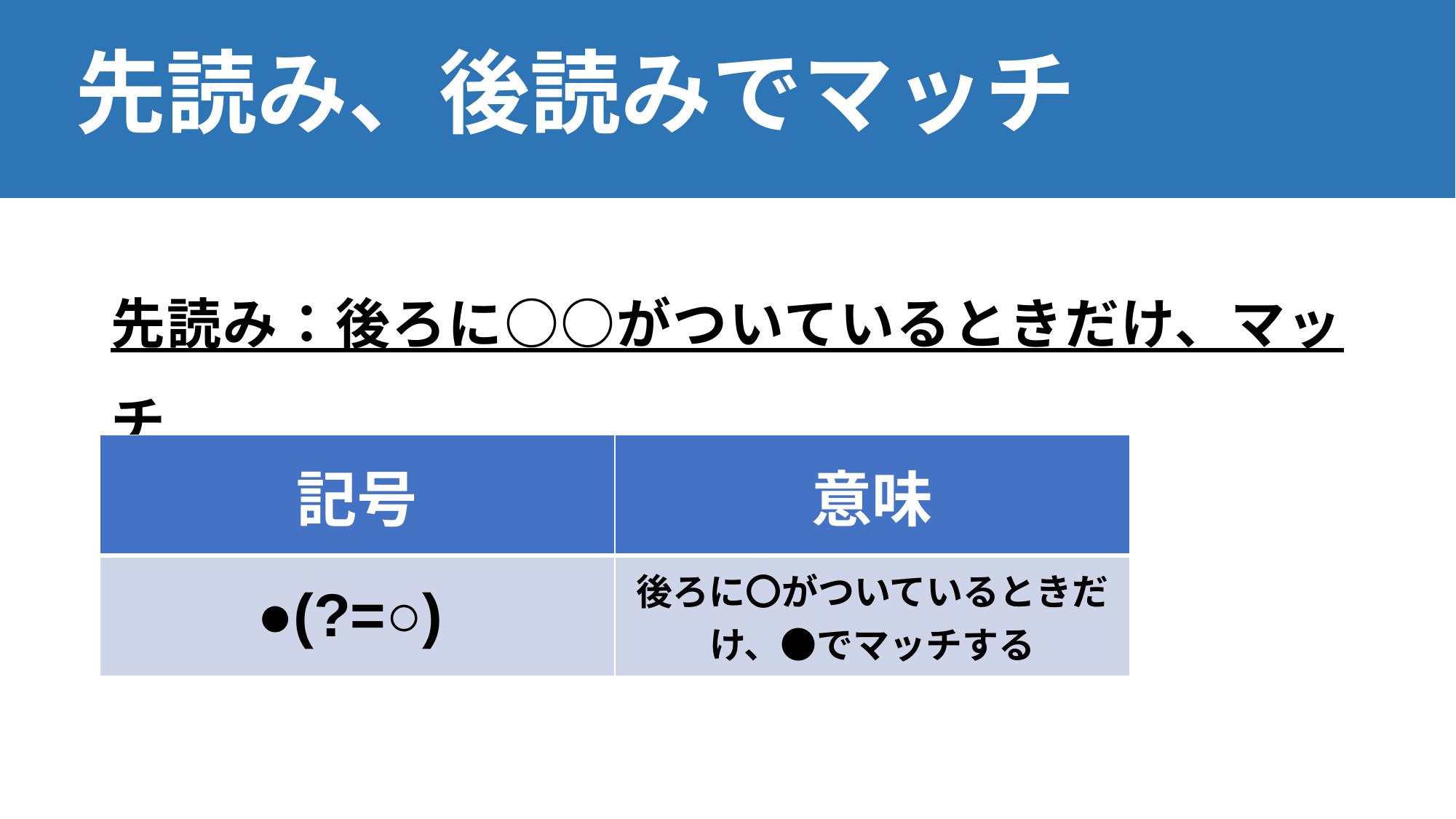

# 先読み、後読みでマッチ
先読み：後ろに○○がついているときだけ、マッチ
| 記号 | 意味 |
| --- | --- |
| ●(?=○) | 後ろに〇がついているときだけ、●でマッチする |